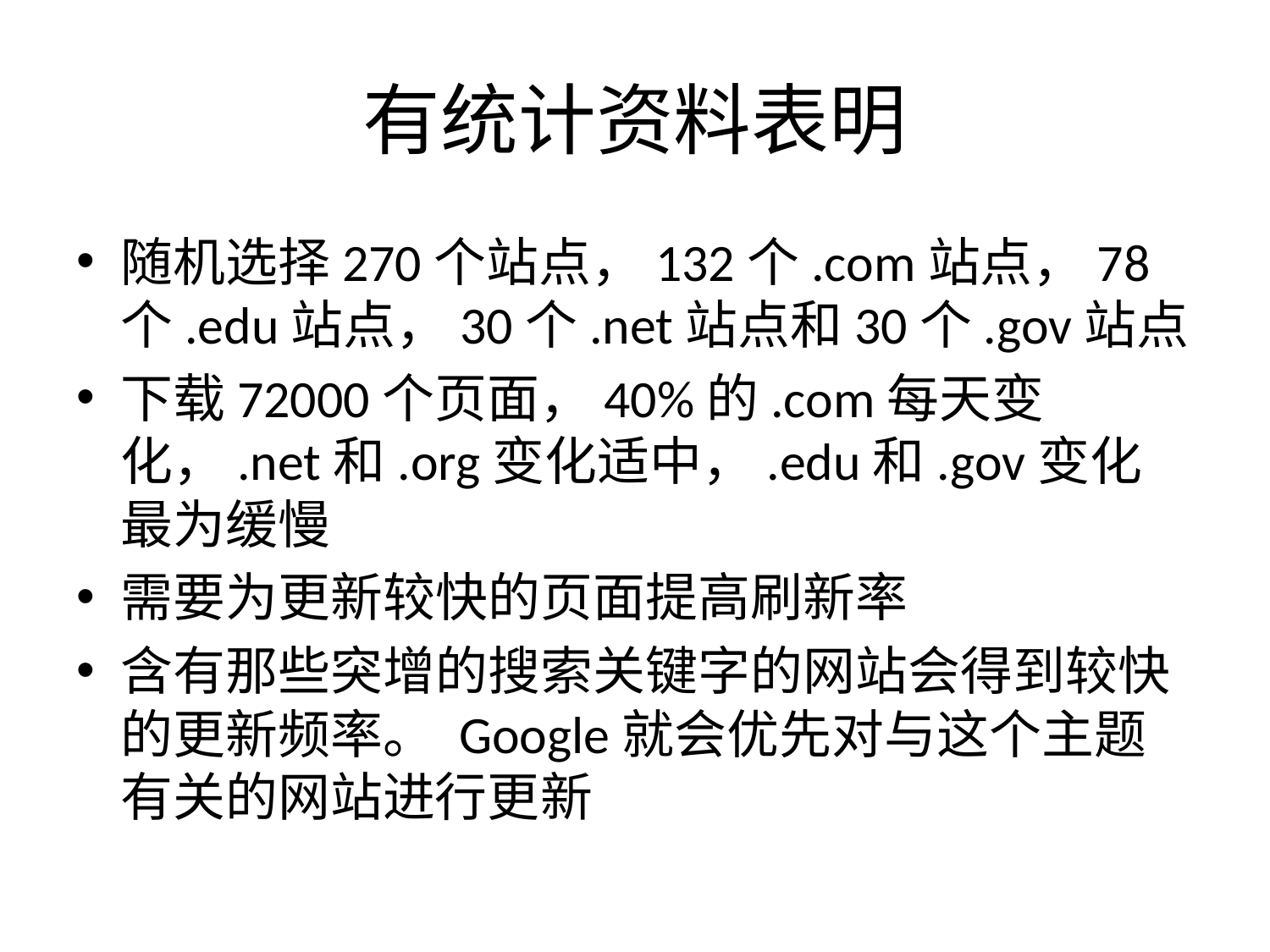

# 有统计资料表明
随机选择270个站点，132个.com站点，78个.edu站点，30个.net站点和30个.gov站点
下载72000个页面，40%的.com每天变化，.net和.org变化适中，.edu和.gov变化最为缓慢
需要为更新较快的页面提高刷新率
含有那些突增的搜索关键字的网站会得到较快的更新频率。 Google就会优先对与这个主题有关的网站进行更新